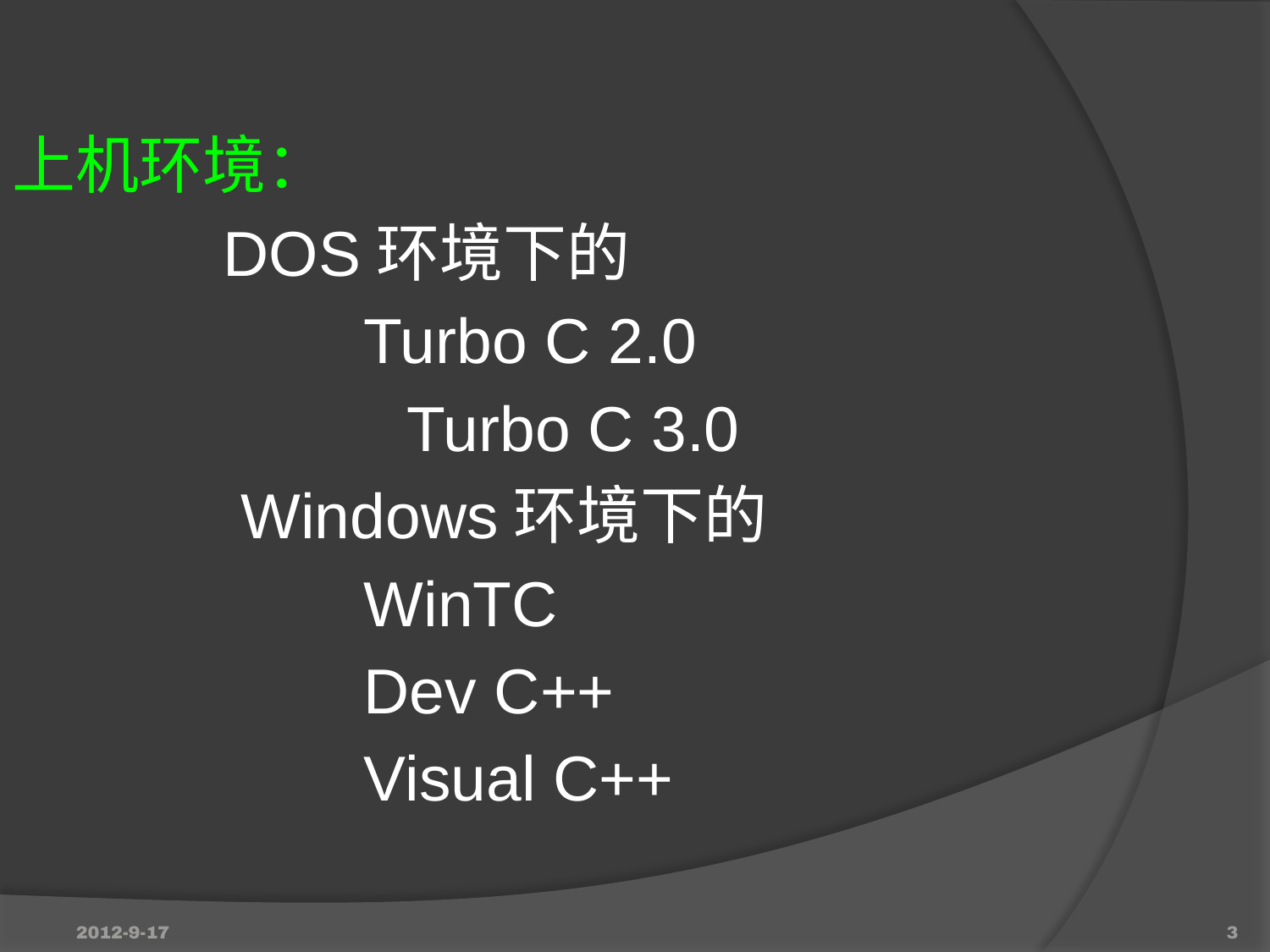

上机环境：
            DOS环境下的
                    Turbo C 2.0
          	        Turbo C 3.0
             Windows环境下的
                    WinTC
                    Dev C++
                    Visual C++

2012-9-17
3